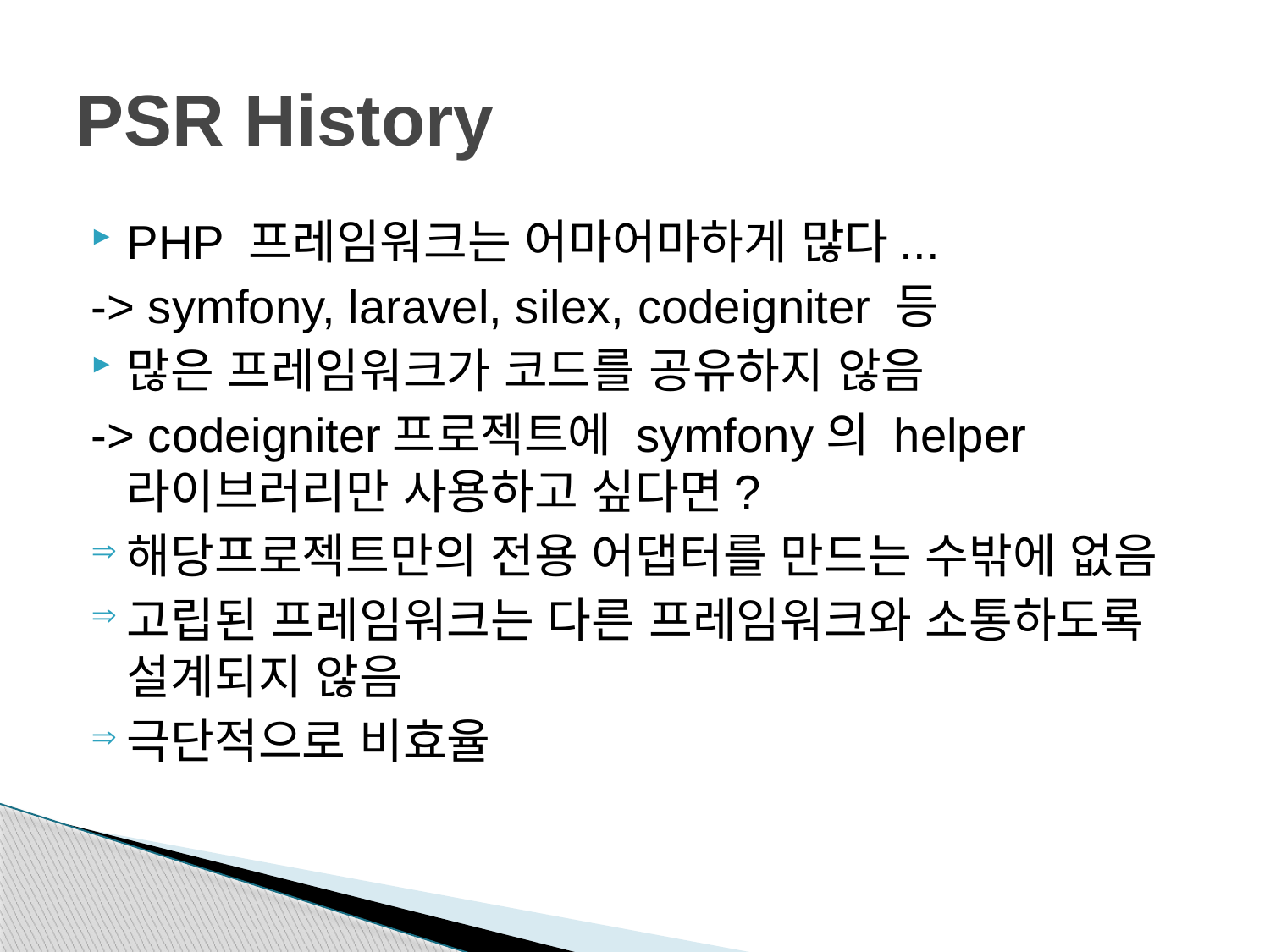

# PSR History
PHP 프레임워크는 어마어마하게 많다...
-> symfony, laravel, silex, codeigniter 등
많은 프레임워크가 코드를 공유하지 않음
-> codeigniter프로젝트에 symfony의 helper 라이브러리만 사용하고 싶다면?
해당프로젝트만의 전용 어댑터를 만드는 수밖에 없음
고립된 프레임워크는 다른 프레임워크와 소통하도록 설계되지 않음
극단적으로 비효율